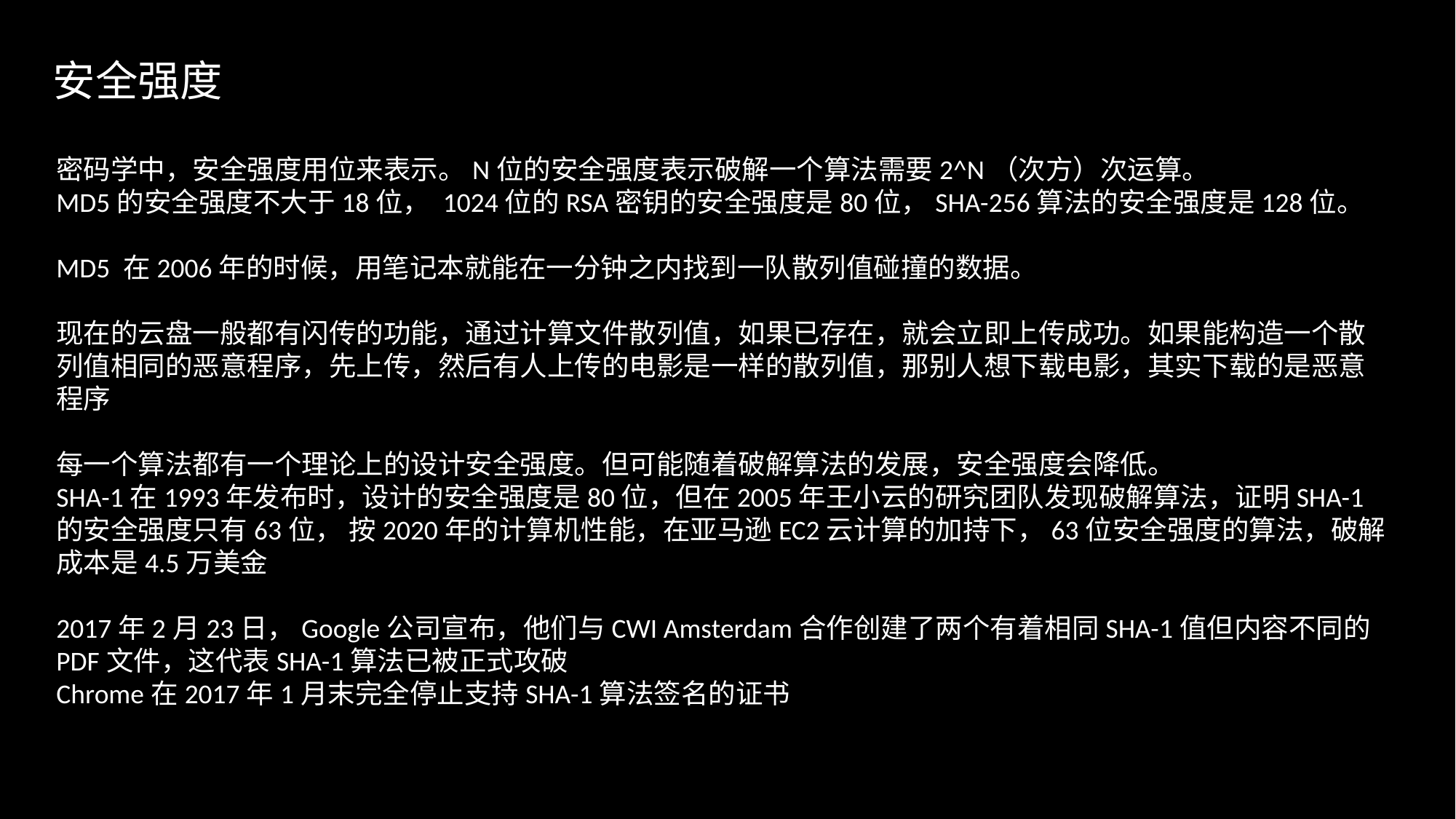

安全强度
密码学中，安全强度用位来表示。N位的安全强度表示破解一个算法需要2^N（次方）次运算。
MD5的安全强度不大于18位， 1024位的RSA密钥的安全强度是80位，SHA-256算法的安全强度是128位。

MD5 在2006年的时候，用笔记本就能在一分钟之内找到一队散列值碰撞的数据。

现在的云盘一般都有闪传的功能，通过计算文件散列值，如果已存在，就会立即上传成功。如果能构造一个散列值相同的恶意程序，先上传，然后有人上传的电影是一样的散列值，那别人想下载电影，其实下载的是恶意程序

每一个算法都有一个理论上的设计安全强度。但可能随着破解算法的发展，安全强度会降低。
SHA-1在1993年发布时，设计的安全强度是80位，但在2005年王小云的研究团队发现破解算法，证明SHA-1的安全强度只有63位， 按2020年的计算机性能，在亚马逊EC2云计算的加持下，63位安全强度的算法，破解成本是4.5万美金

2017年2月23日，Google公司宣布，他们与CWI Amsterdam合作创建了两个有着相同SHA-1值但内容不同的PDF文件，这代表SHA-1算法已被正式攻破
Chrome在2017年1月末完全停止支持SHA-1算法签名的证书